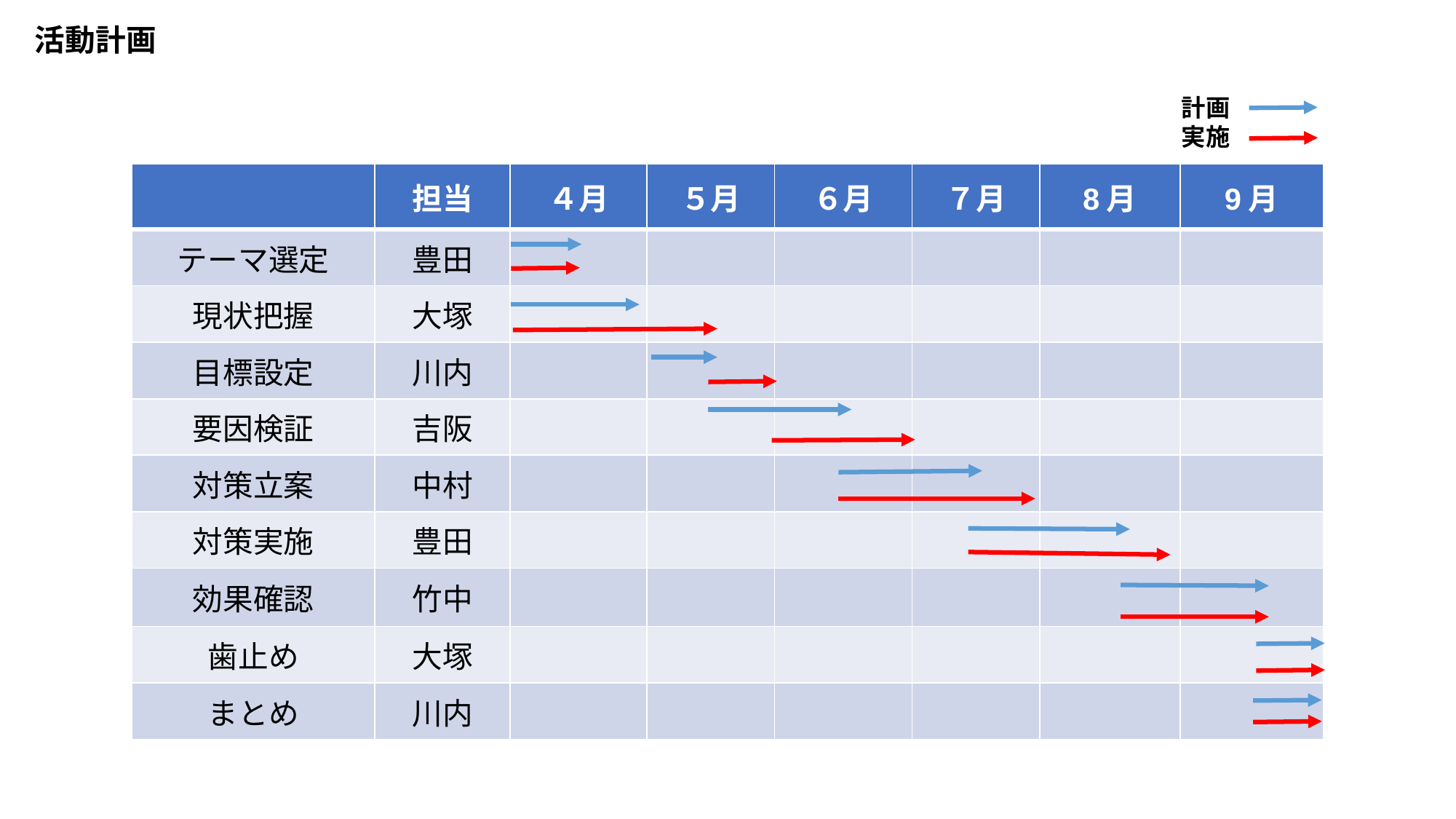

活動計画
計画
実施
|  | 担当 | ４月 | ５月 | ６月 | ７月 | 8月 | 9月 |
| --- | --- | --- | --- | --- | --- | --- | --- |
| テーマ選定 | 豊田 |  |  |  |  |  |  |
| 現状把握 | 大塚 |  |  |  |  |  |  |
| 目標設定 | 川内 |  |  |  |  |  |  |
| 要因検証 | 吉阪 |  |  |  |  |  |  |
| 対策立案 | 中村 |  |  |  |  |  |  |
| 対策実施 | 豊田 |  |  |  |  |  |  |
| 効果確認 | 竹中 |  |  |  |  |  |  |
| 歯止め | 大塚 |  |  |  |  |  |  |
| まとめ | 川内 |  |  |  |  |  |  |